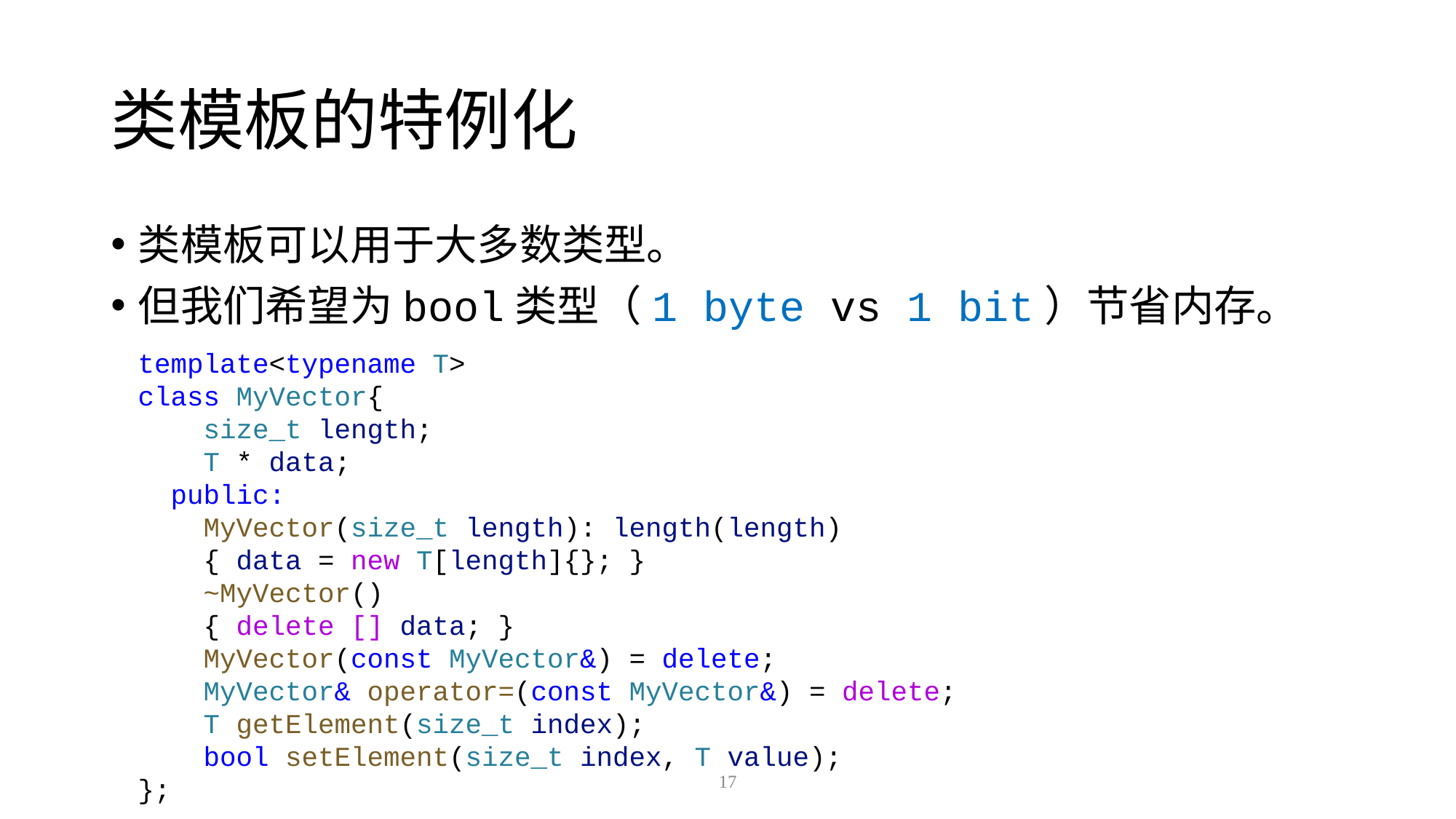

# 类模板的特例化
类模板可以用于大多数类型。
但我们希望为bool类型（1 byte vs 1 bit）节省内存。
template<typename T>
class MyVector{
    size_t length;
    T * data;
  public:
    MyVector(size_t length): length(length)
    { data = new T[length]{}; }
    ~MyVector()
    { delete [] data; }
    MyVector(const MyVector&) = delete;
    MyVector& operator=(const MyVector&) = delete;
    T getElement(size_t index);
    bool setElement(size_t index, T value);
};
17